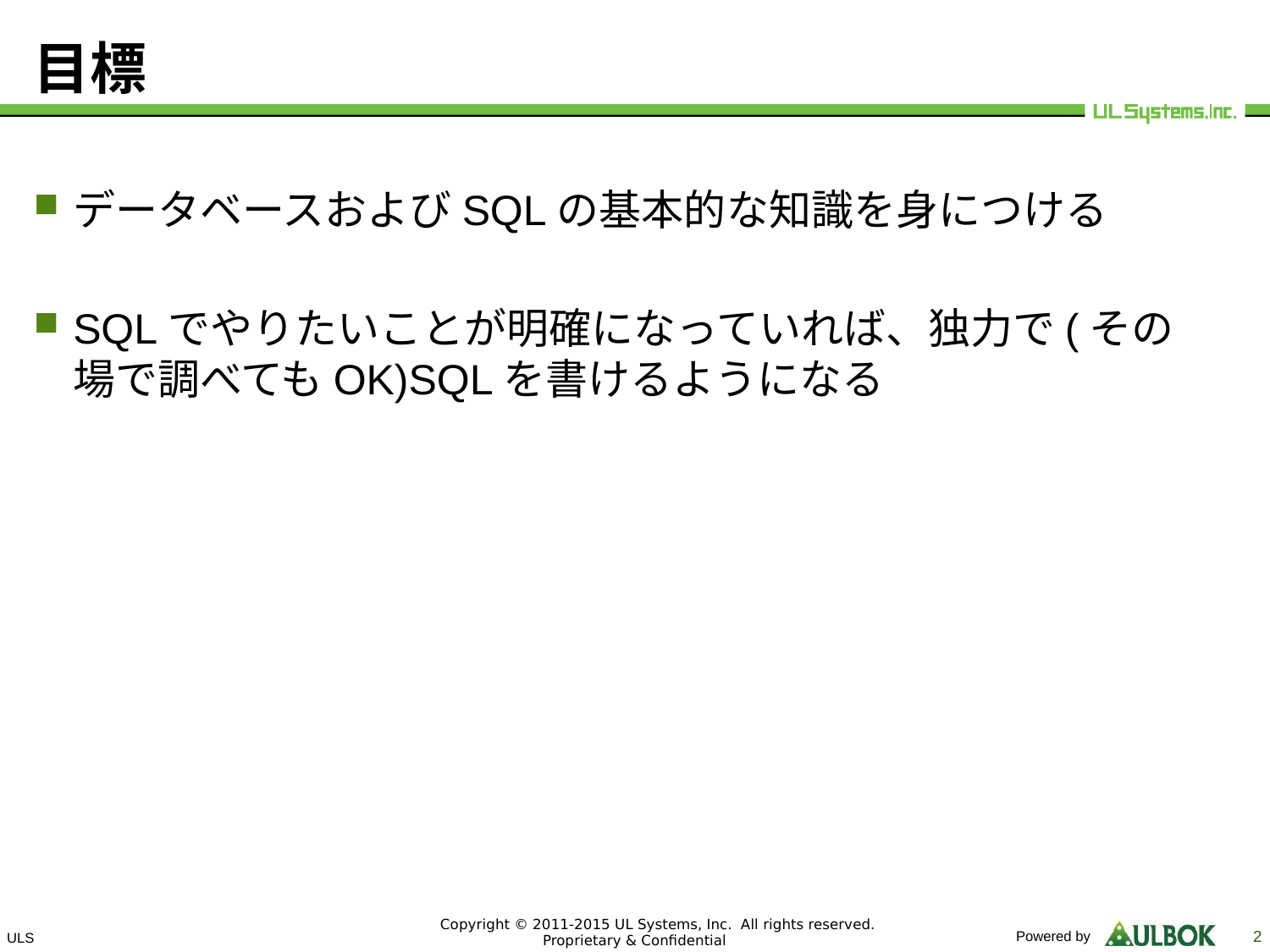

# 目標

データベースおよびSQLの基本的な知識を身につける

SQLでやりたいことが明確になっていれば、独力で(その場で調べてもOK)SQLを書けるようになる